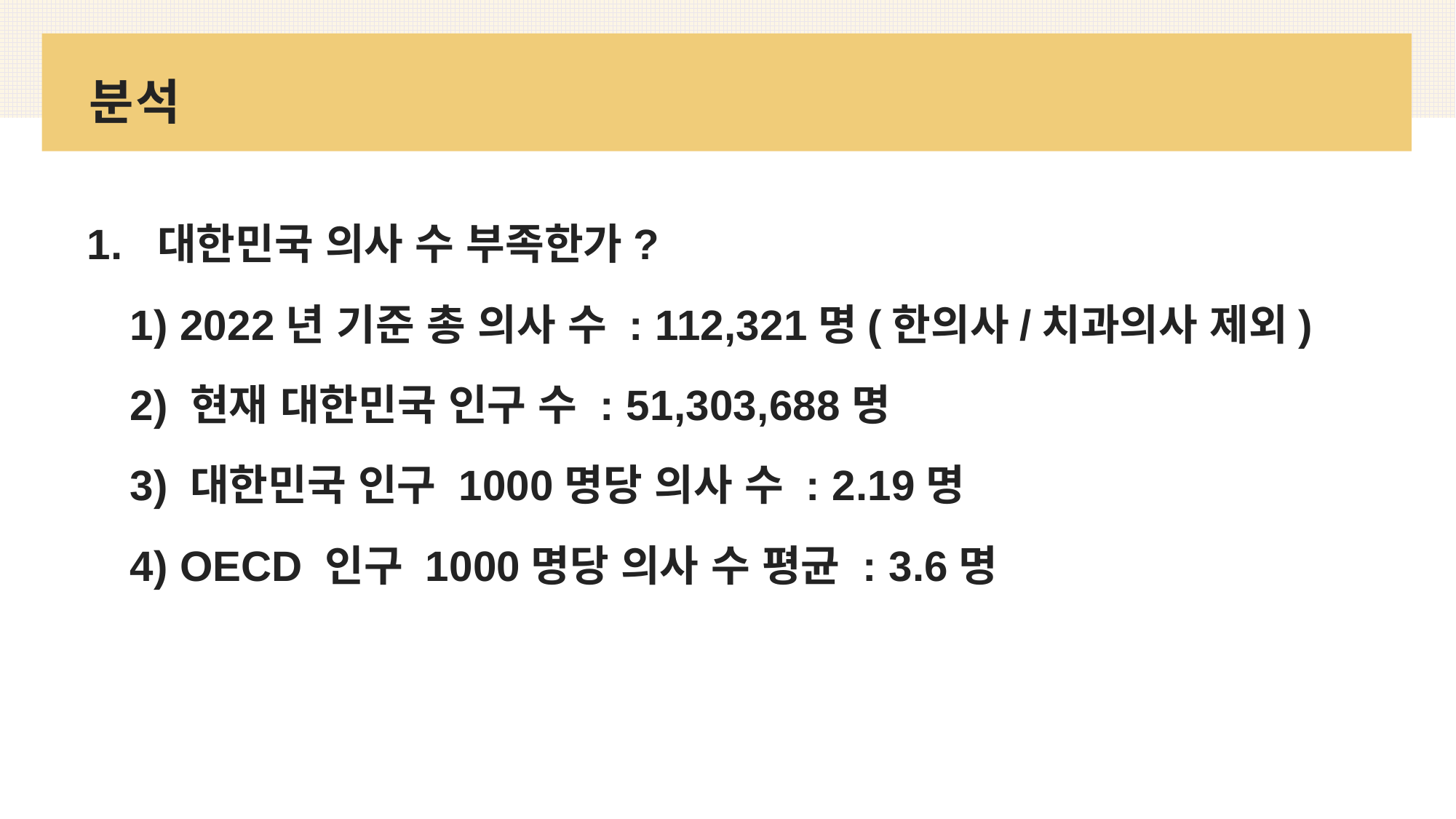

# 분석
1.  대한민국 의사 수 부족한가?
 1) 2022년 기준 총 의사 수 : 112,321명(한의사/치과의사 제외)
 2) 현재 대한민국 인구 수 : 51,303,688명
 3) 대한민국 인구 1000명당 의사 수 : 2.19명
 4) OECD 인구 1000명당 의사 수 평균 : 3.6명